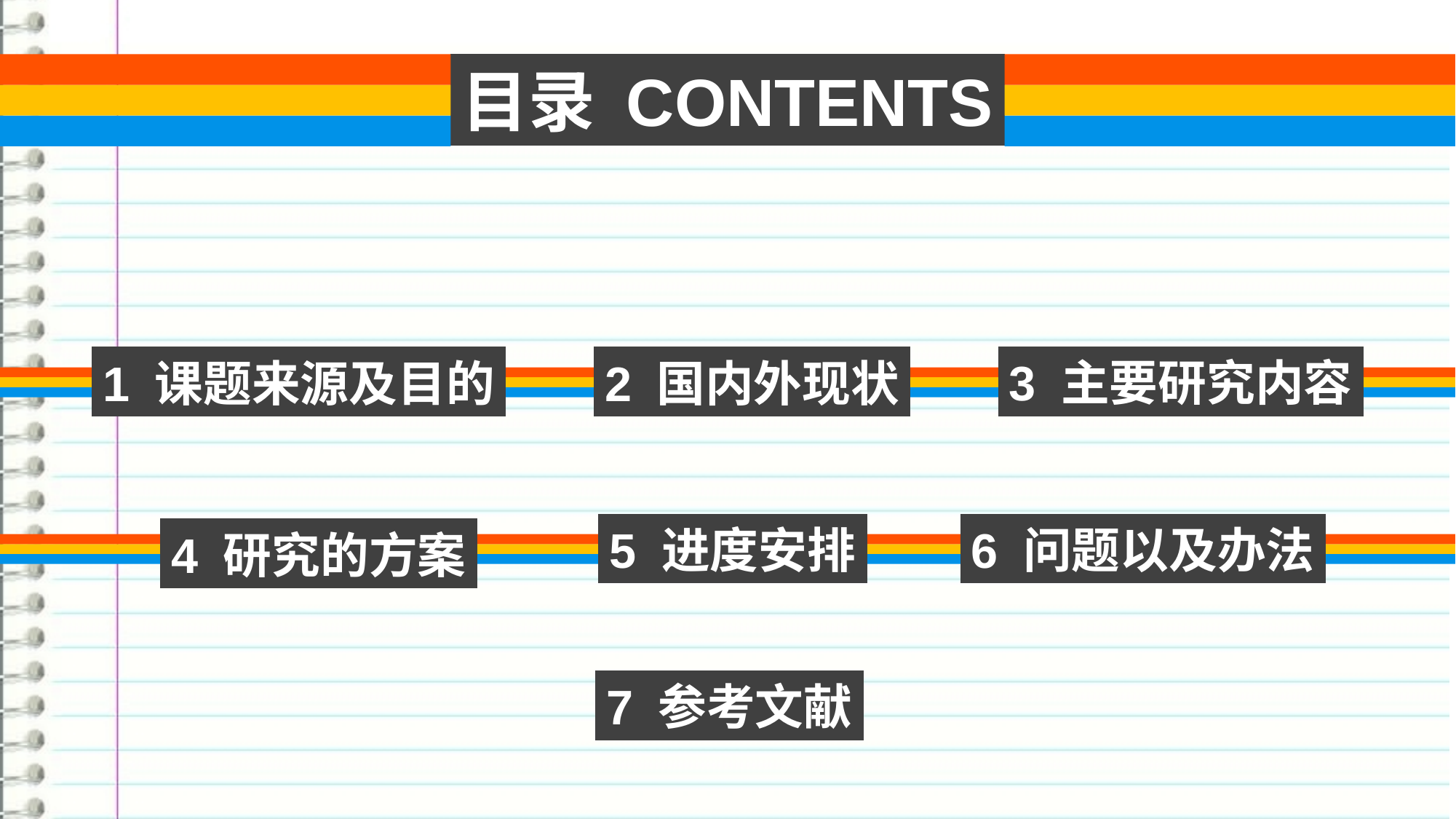

目录 CONTENTS
3 主要研究内容
1 课题来源及目的
2 国内外现状

6 问题以及办法
5 进度安排
4 研究的方案

7 参考文献